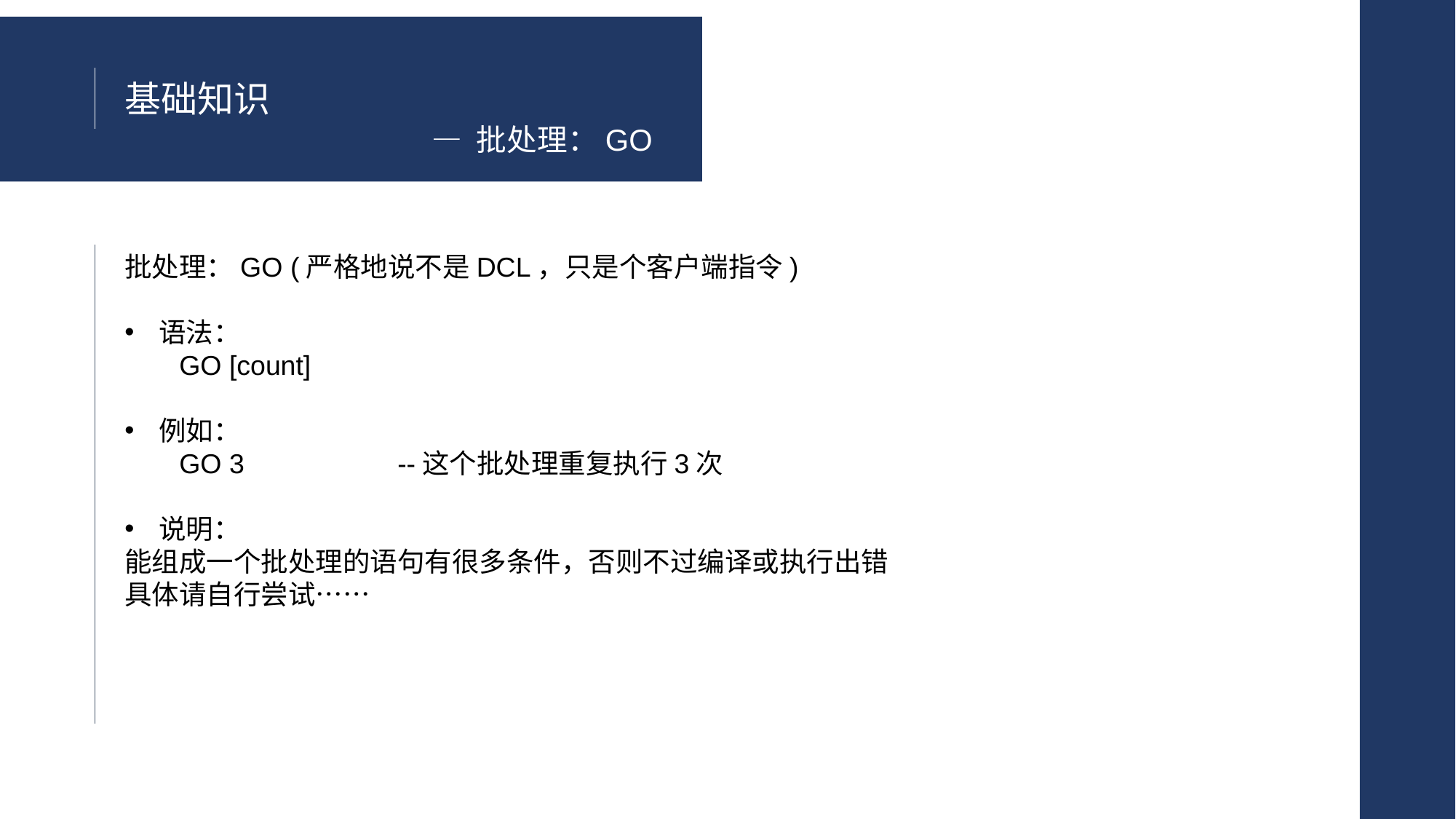

基础知识
	— 批处理：GO
批处理：GO (严格地说不是DCL，只是个客户端指令)

语法：
GO [count]

例如：
GO 3		--这个批处理重复执行3次

说明：
能组成一个批处理的语句有很多条件，否则不过编译或执行出错
具体请自行尝试……